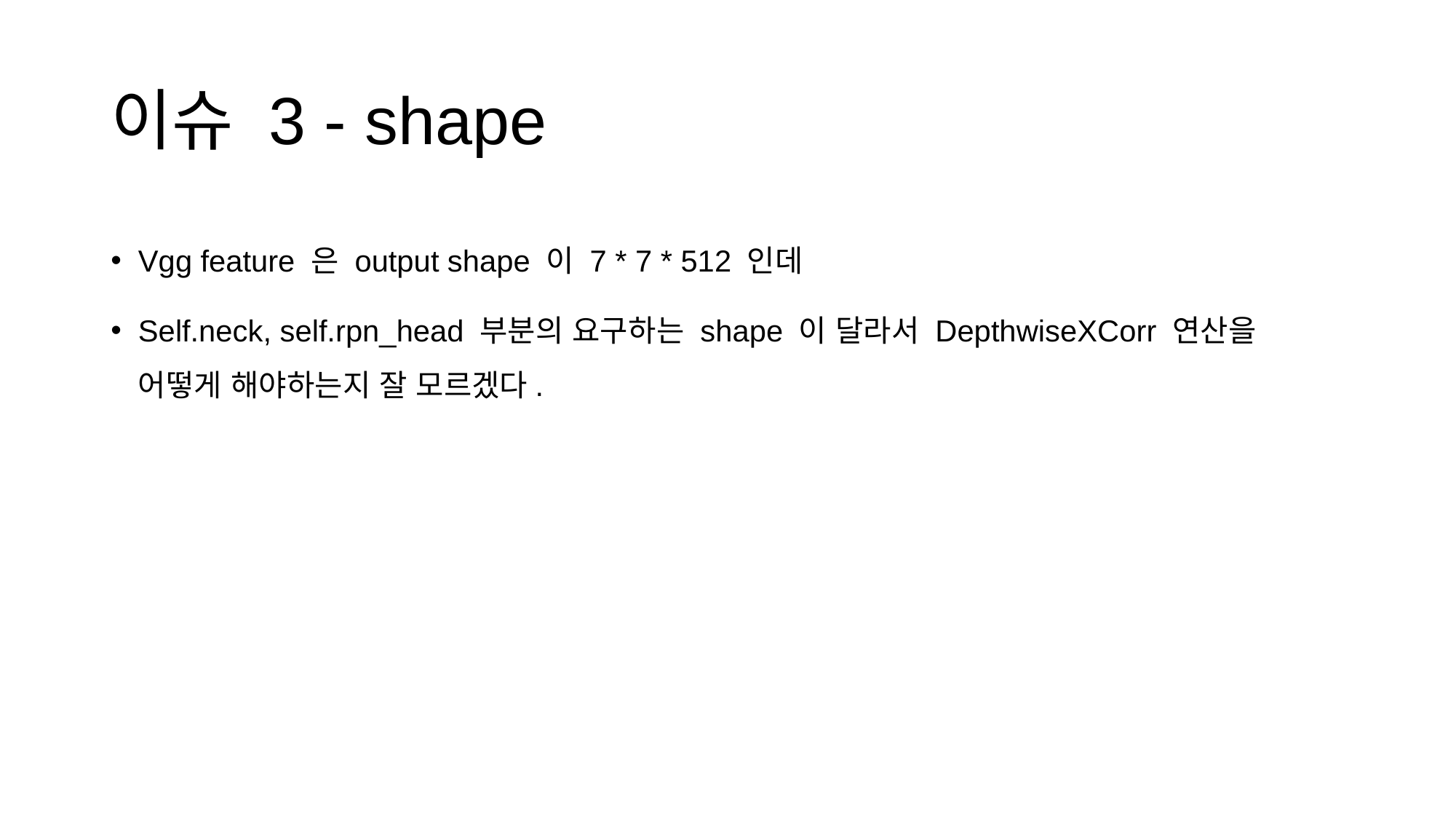

# 이슈 3 - shape
Vgg feature 은 output shape 이 7 * 7 * 512 인데
Self.neck, self.rpn_head 부분의 요구하는 shape 이 달라서 DepthwiseXCorr 연산을 어떻게 해야하는지 잘 모르겠다.